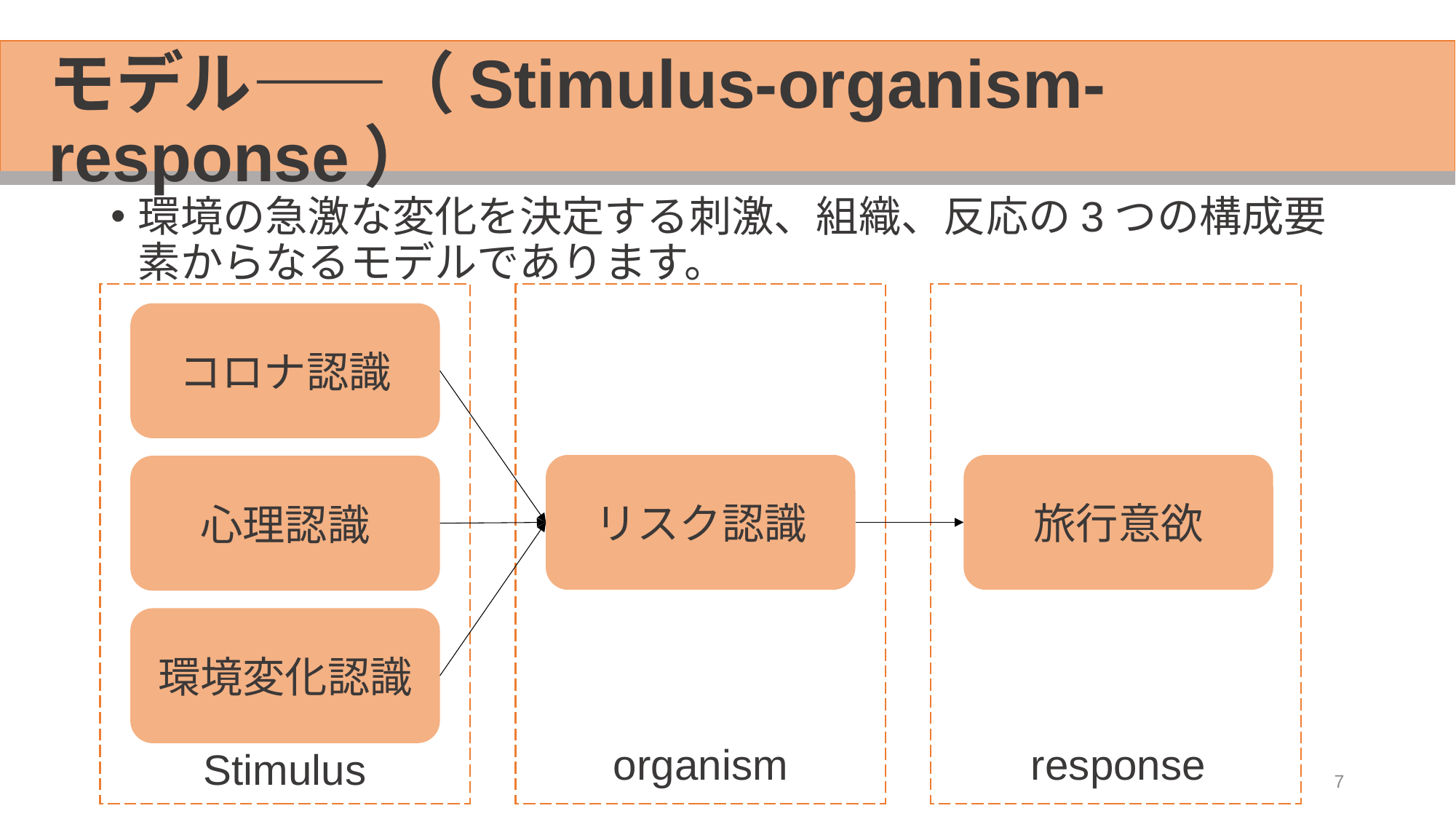

# モデル——（Stimulus-organism-response）
環境の急激な変化を決定する刺激、組織、反応の3つの構成要素からなるモデルであります。

コロナ認識
リスク認識
旅行意欲
心理認識
環境変化認識
organism
response
Stimulus
7